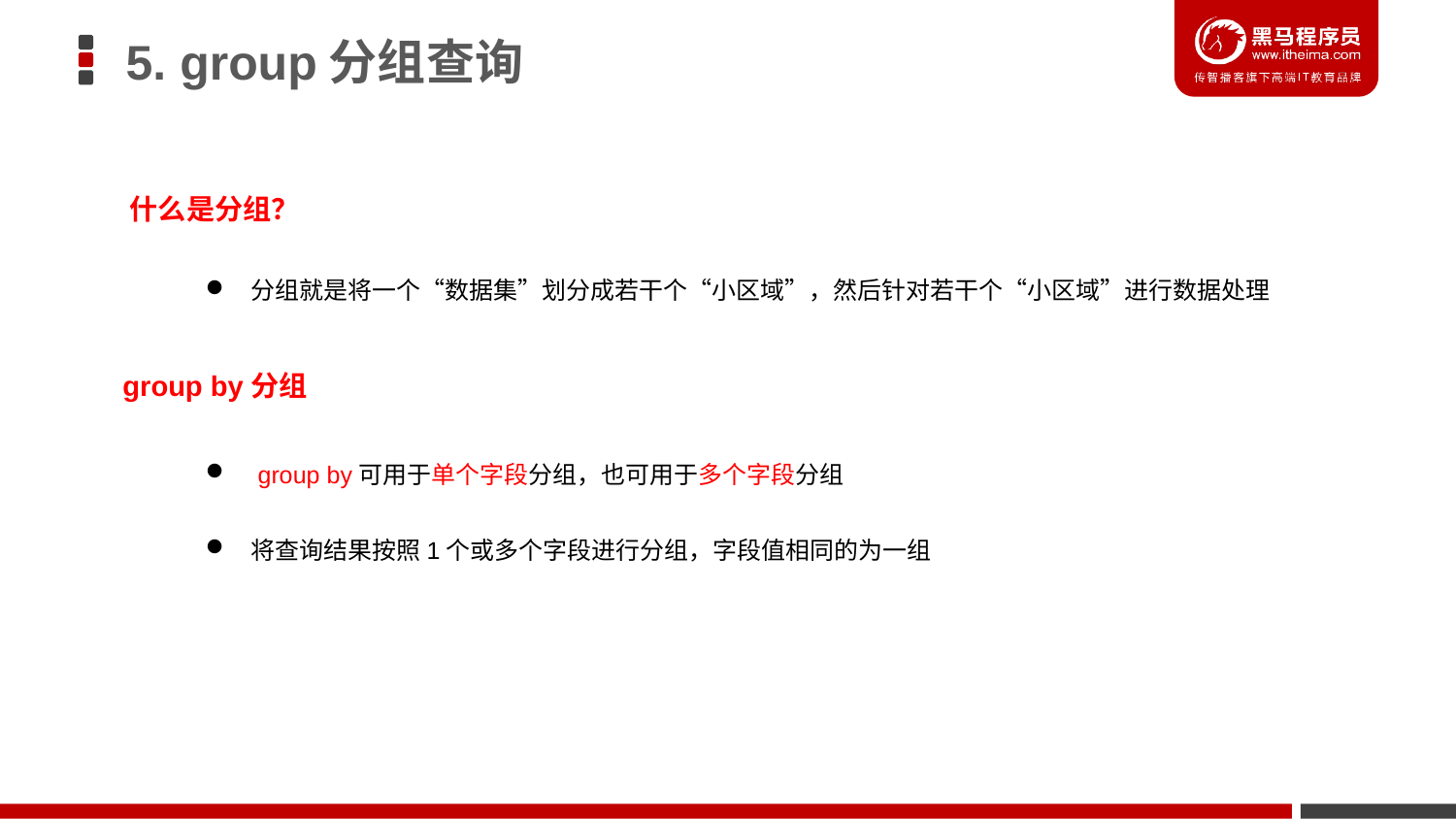

5. group分组查询
什么是分组？
分组就是将一个“数据集”划分成若干个“小区域”，然后针对若干个“小区域”进行数据处理
group by分组
 group by可用于单个字段分组，也可用于多个字段分组

将查询结果按照1个或多个字段进行分组，字段值相同的为一组